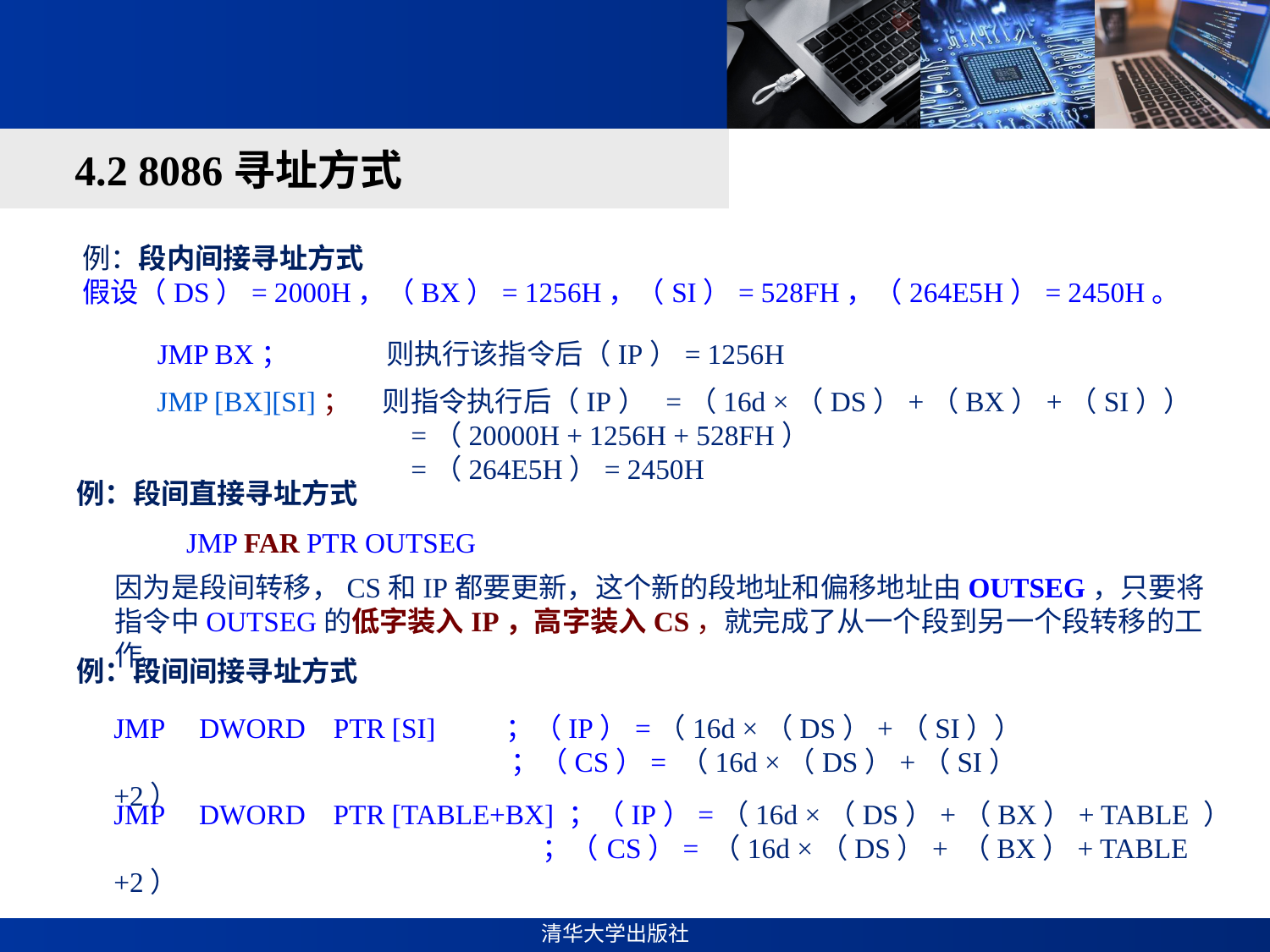

#
4.2 8086寻址方式

例：段内间接寻址方式
假设（DS）= 2000H，（BX）= 1256H，（SI）= 528FH，（264E5H）= 2450H。
JMP BX；　　 　 则执行该指令后（IP）= 1256H
JMP [BX][SI]；     则指令执行后（IP）  =（16d ×（DS）+（BX）+（SI））
		=（20000H + 1256H + 528FH）
		=（264E5H）= 2450H
例：段间直接寻址方式
JMP FAR PTR OUTSEG
因为是段间转移，CS和IP都要更新，这个新的段地址和偏移地址由OUTSEG，只要将指令中OUTSEG的低字装入IP，高字装入CS，就完成了从一个段到另一个段转移的工作。
例：段间间接寻址方式
JMP     DWORD    PTR [SI]         ；（IP）=（16d ×（DS）+（SI））
　　　　　　　　　　　　　     ；（CS）= （16d ×（DS）+（SI）+2）
JMP     DWORD    PTR [TABLE+BX] ；（IP）=（16d ×（DS）+（BX）+ TABLE ）
　　　　                                                  ；（CS）= （16d ×（DS）+ （BX）+ TABLE +2）